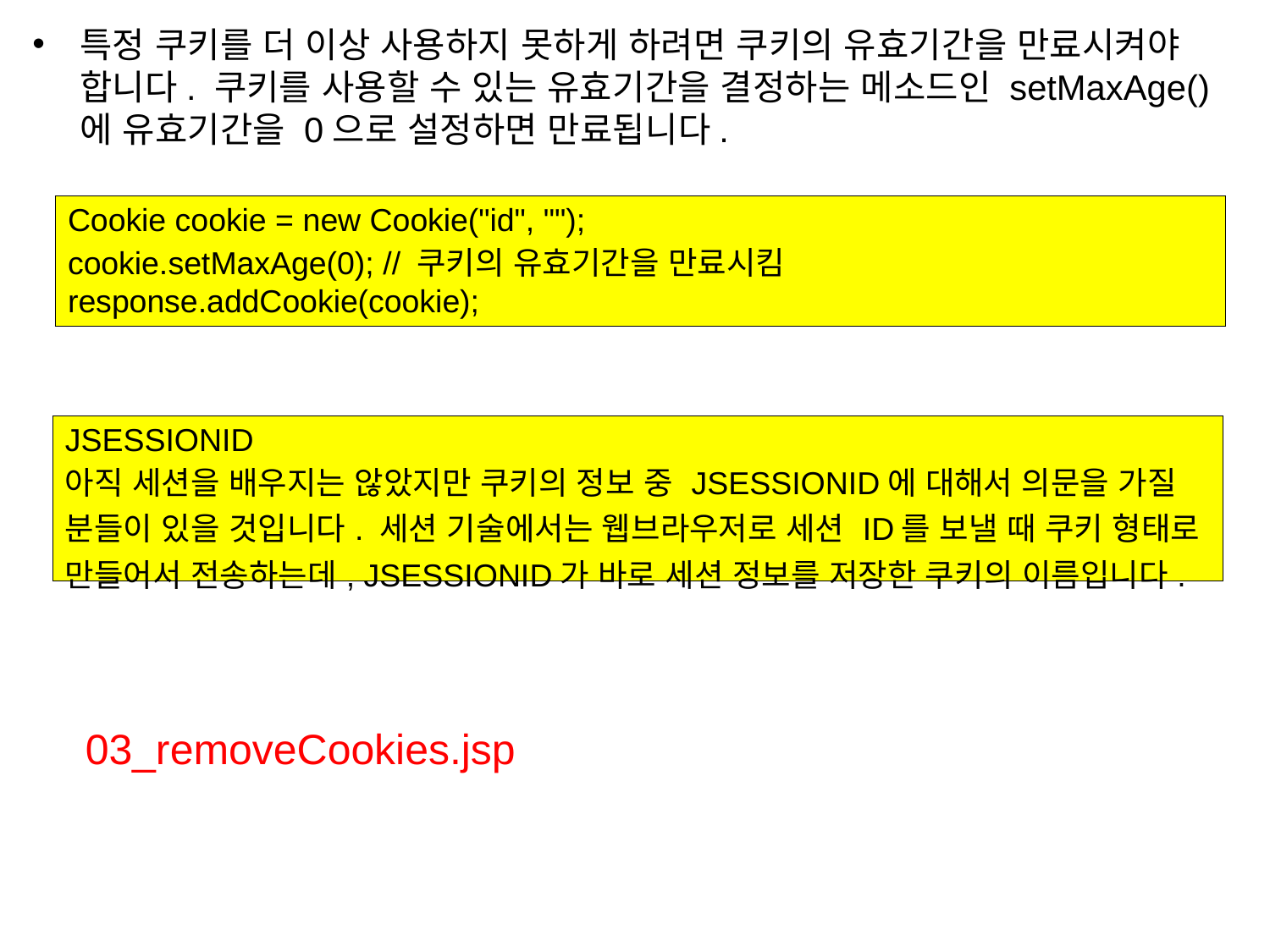

특정 쿠키를 더 이상 사용하지 못하게 하려면 쿠키의 유효기간을 만료시켜야 합니다. 쿠키를 사용할 수 있는 유효기간을 결정하는 메소드인 setMaxAge()에 유효기간을 0으로 설정하면 만료됩니다.
| Cookie cookie = new Cookie("id", ""); cookie.setMaxAge(0); // 쿠키의 유효기간을 만료시킴 response.addCookie(cookie); |
| --- |
| JSESSIONID 아직 세션을 배우지는 않았지만 쿠키의 정보 중 JSESSIONID에 대해서 의문을 가질 분들이 있을 것입니다. 세션 기술에서는 웹브라우저로 세션 ID를 보낼 때 쿠키 형태로 만들어서 전송하는데, JSESSIONID가 바로 세션 정보를 저장한 쿠키의 이름입니다. |
| --- |
03_removeCookies.jsp